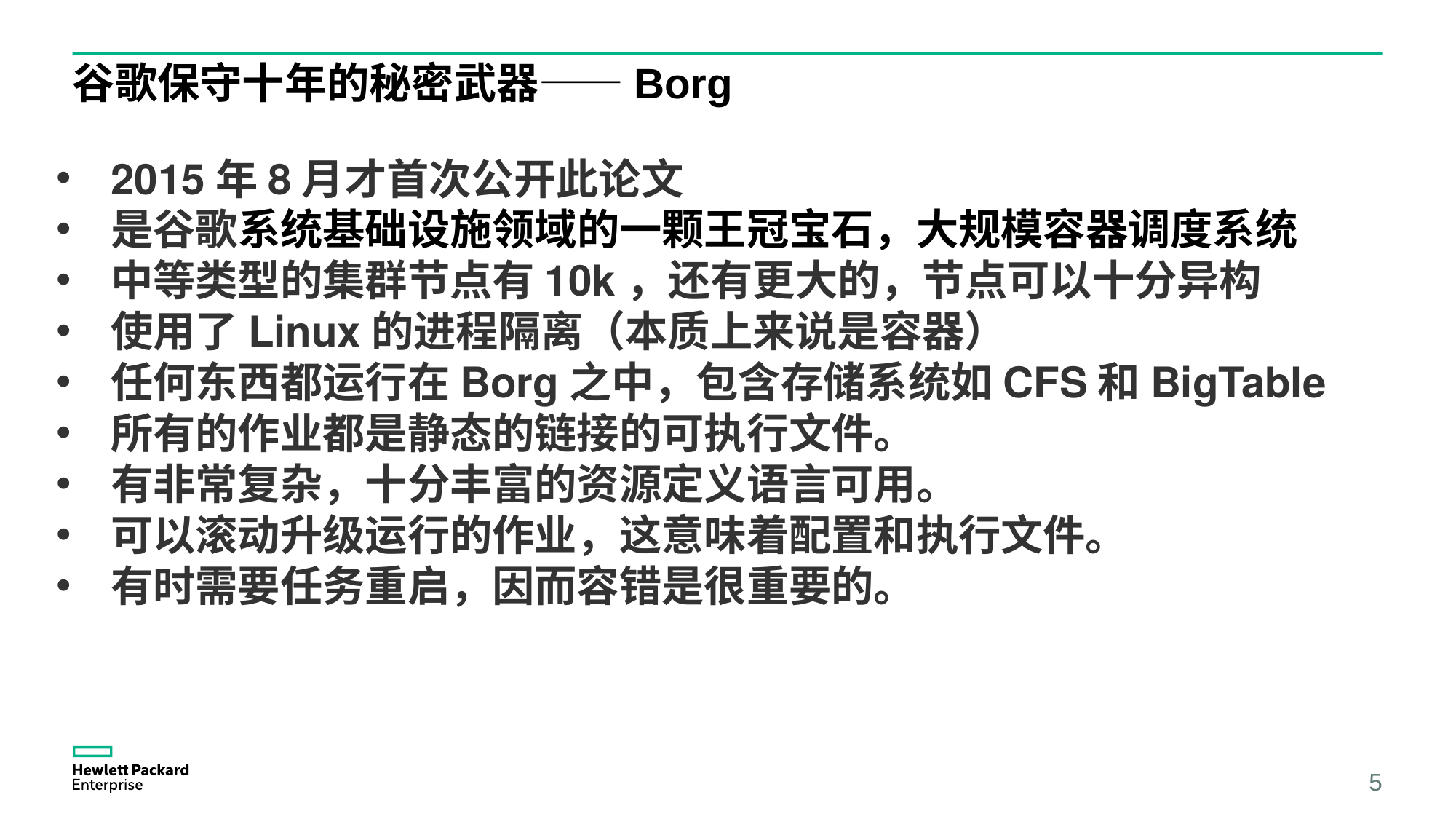

# 谷歌保守十年的秘密武器——Borg
2015年8月才首次公开此论文
是谷歌系统基础设施领域的一颗王冠宝石，大规模容器调度系统
中等类型的集群节点有10k，还有更大的，节点可以十分异构
使用了Linux的进程隔离（本质上来说是容器）
任何东西都运行在Borg之中，包含存储系统如CFS和BigTable
所有的作业都是静态的链接的可执行文件。
有非常复杂，十分丰富的资源定义语言可用。
可以滚动升级运行的作业，这意味着配置和执行文件。
有时需要任务重启，因而容错是很重要的。
5